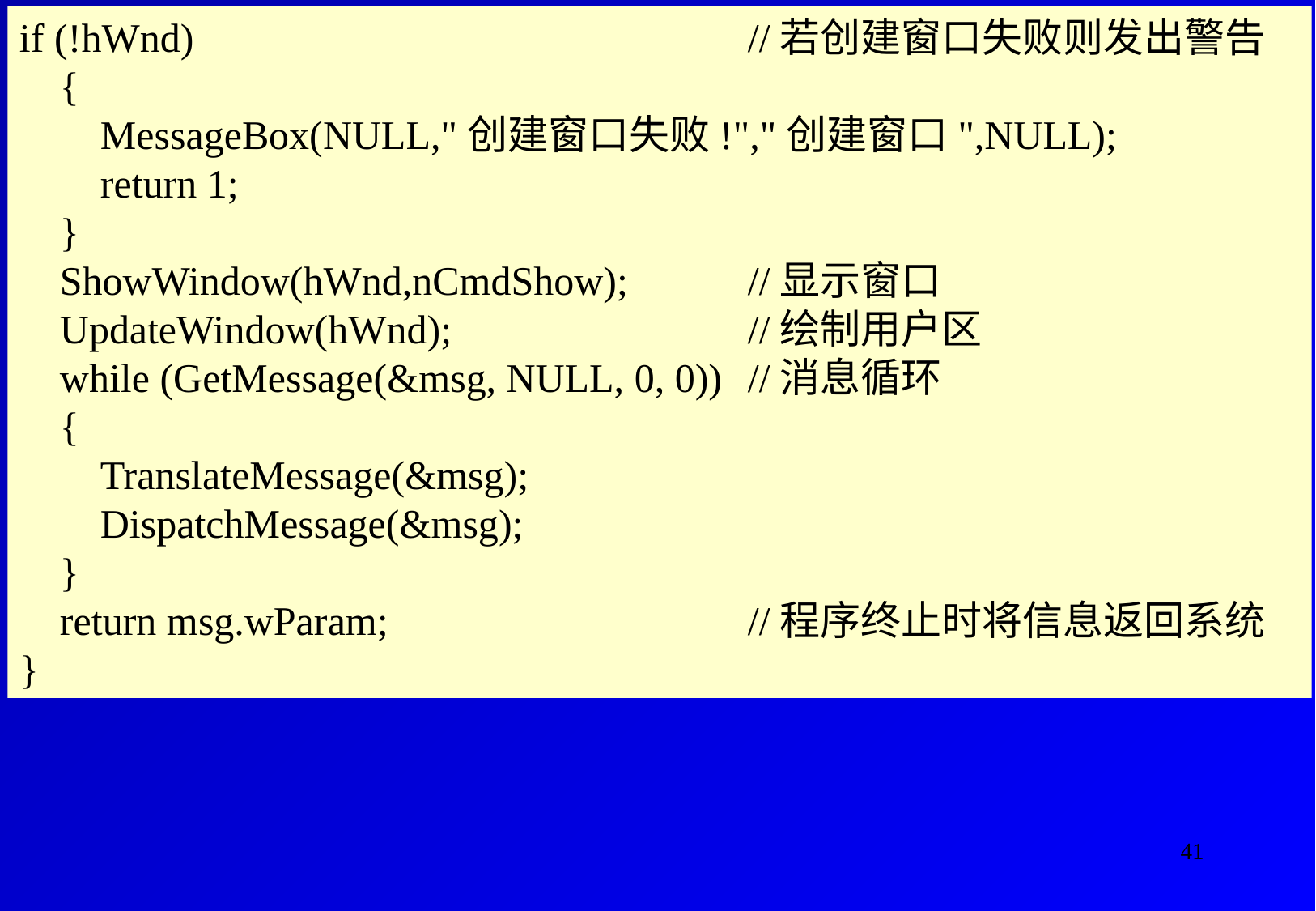

if (!hWnd)					//若创建窗口失败则发出警告
    {
        MessageBox(NULL,"创建窗口失败!","创建窗口",NULL);
        return 1;
    }
    ShowWindow(hWnd,nCmdShow);	//显示窗口
    UpdateWindow(hWnd);			//绘制用户区
    while (GetMessage(&msg, NULL, 0, 0))	//消息循环
    {
        TranslateMessage(&msg);
        DispatchMessage(&msg);
    }
    return msg.wParam;			//程序终止时将信息返回系统
}
41